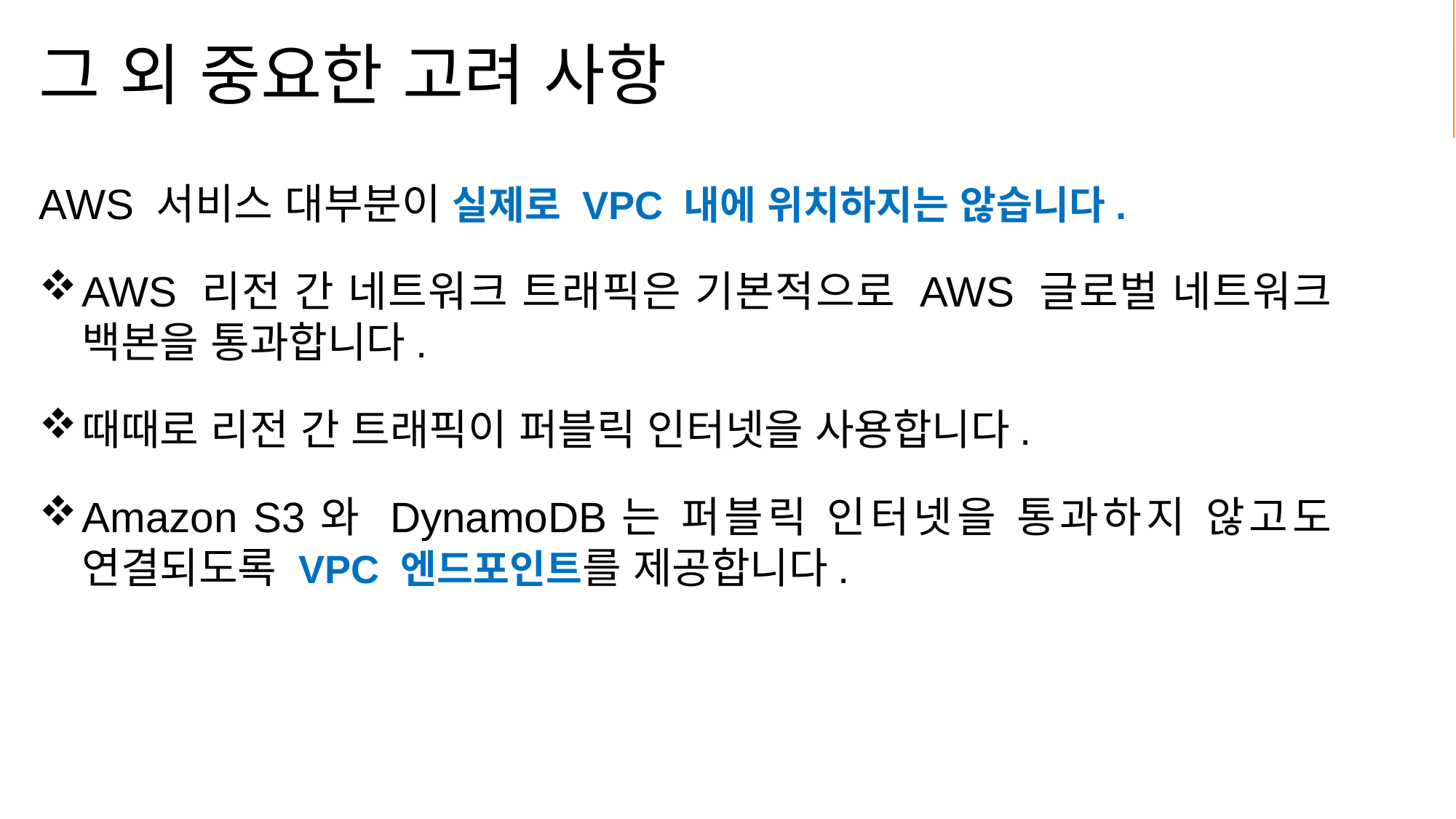

# 그 외 중요한 고려 사항
AWS 서비스 대부분이 실제로 VPC 내에 위치하지는 않습니다.
AWS 리전 간 네트워크 트래픽은 기본적으로 AWS 글로벌 네트워크 백본을 통과합니다.
때때로 리전 간 트래픽이 퍼블릭 인터넷을 사용합니다.
Amazon S3와 DynamoDB는 퍼블릭 인터넷을 통과하지 않고도 연결되도록 VPC 엔드포인트를 제공합니다.